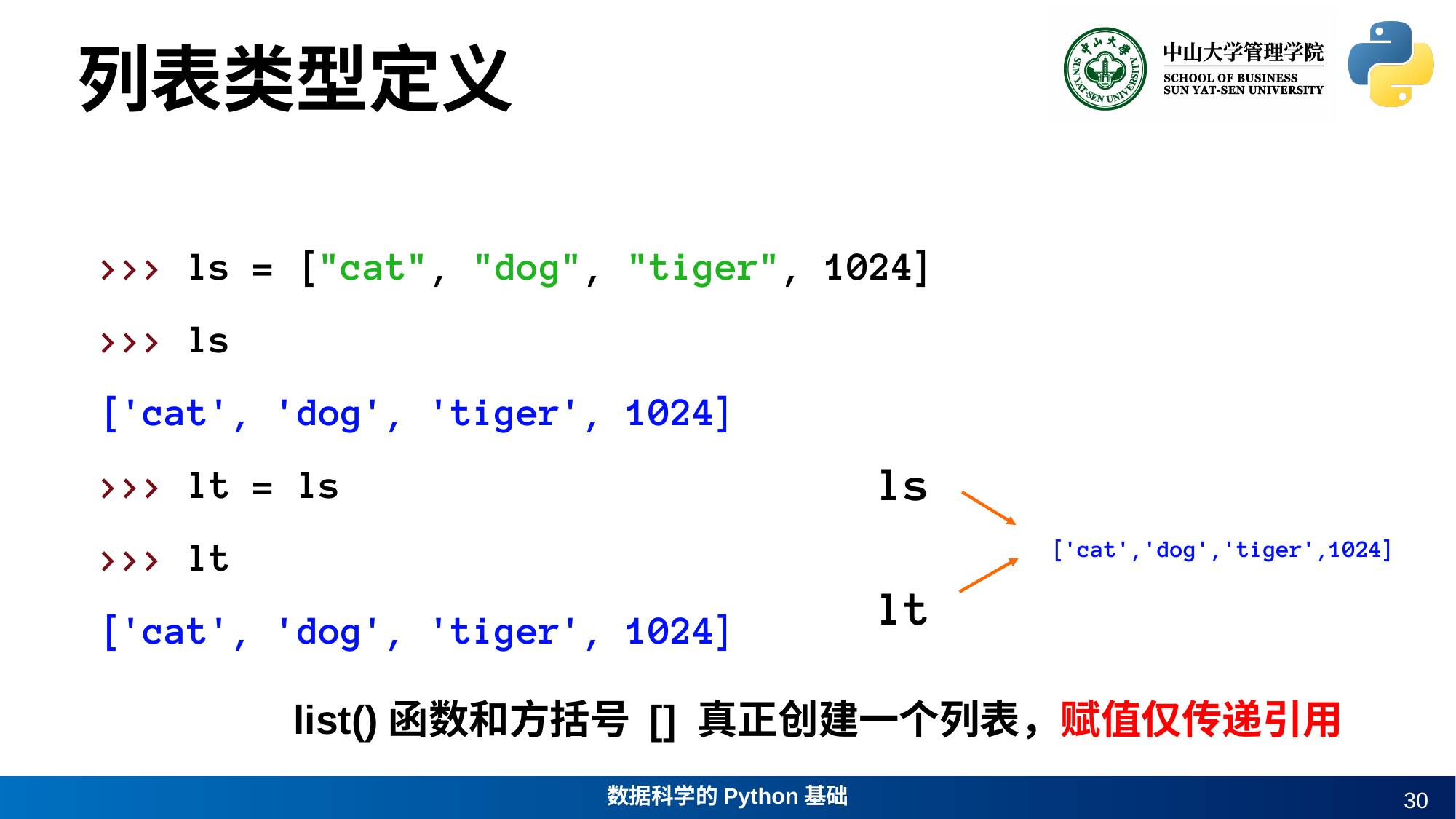

列表类型定义

>>> ls = ["cat", "dog", "tiger", 1024]
>>> ls
['cat', 'dog', 'tiger', 1024]
>>> lt = ls
>>> lt
['cat', 'dog', 'tiger', 1024]
ls
['cat','dog','tiger',1024]
lt
list()函数和方括号 [] 真正创建一个列表，赋值仅传递引用